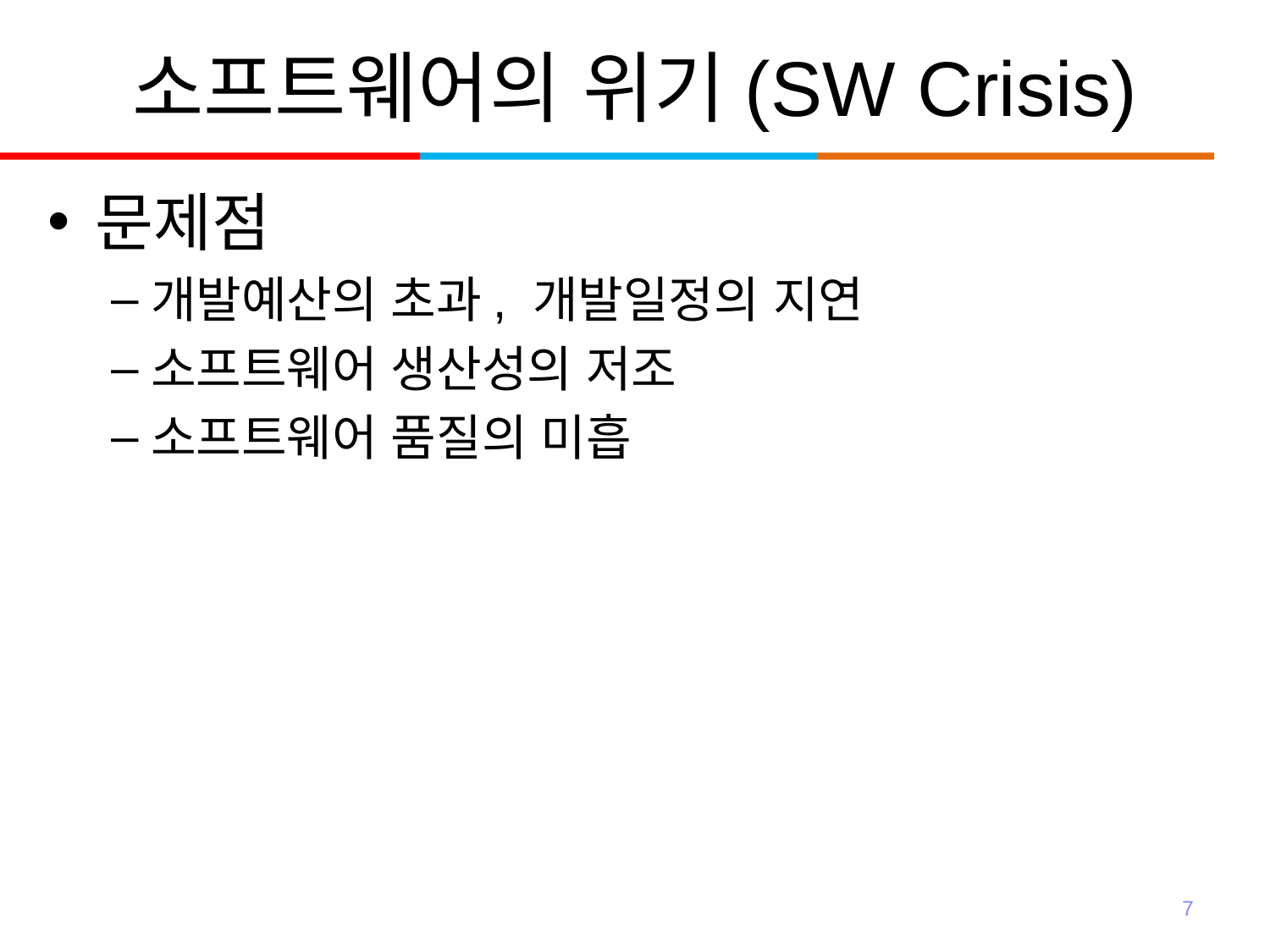

# 소프트웨어의 위기(SW Crisis)
문제점
개발예산의 초과, 개발일정의 지연
소프트웨어 생산성의 저조
소프트웨어 품질의 미흡
7